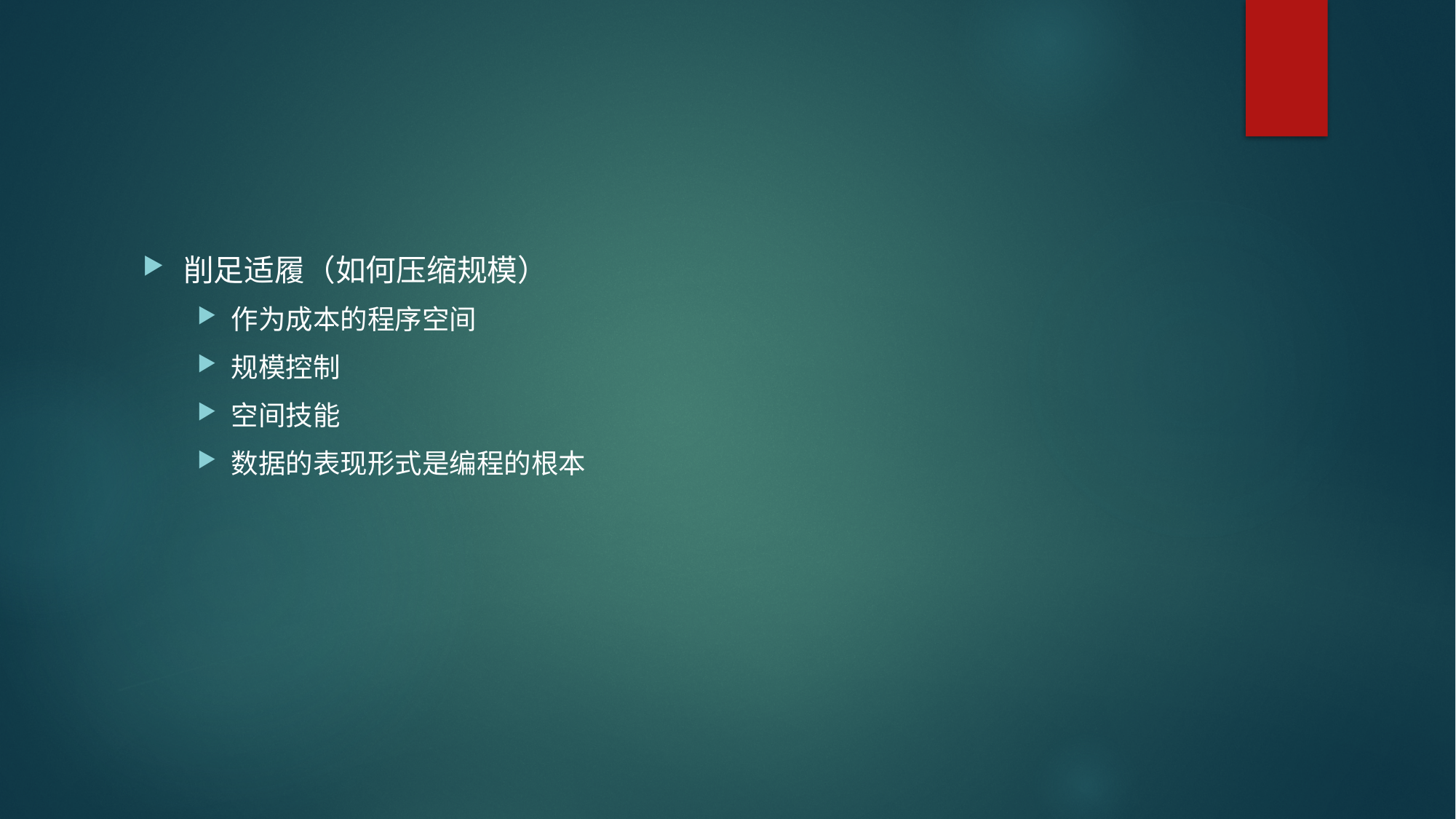

#
削足适履（如何压缩规模）
作为成本的程序空间
规模控制
空间技能
数据的表现形式是编程的根本